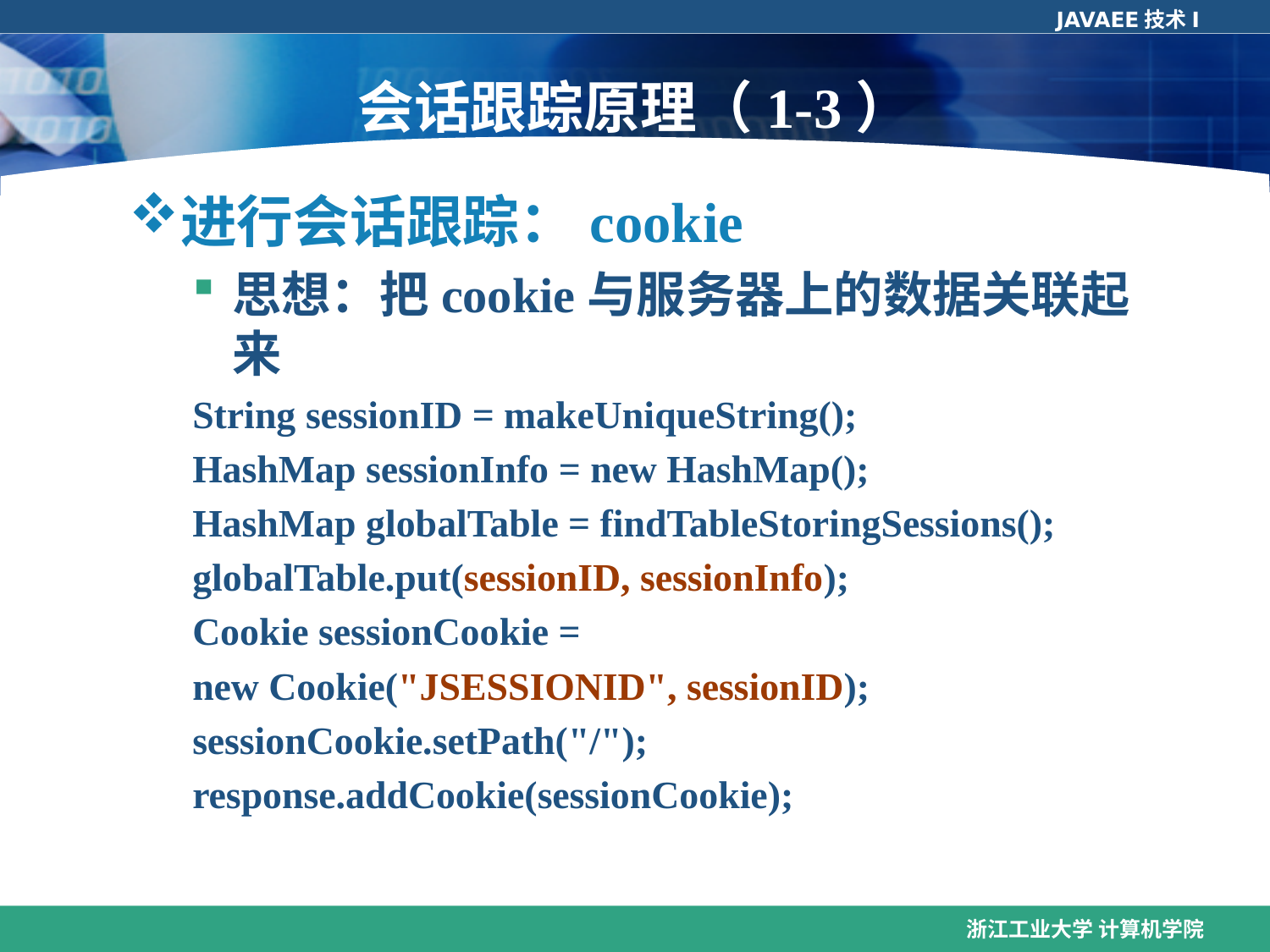

会话跟踪原理（1-3）
进行会话跟踪：cookie
思想：把cookie与服务器上的数据关联起来
String sessionID = makeUniqueString();
HashMap sessionInfo = new HashMap();
HashMap globalTable = findTableStoringSessions();
globalTable.put(sessionID, sessionInfo);
Cookie sessionCookie =
new Cookie("JSESSIONID", sessionID);
sessionCookie.setPath("/");
response.addCookie(sessionCookie);